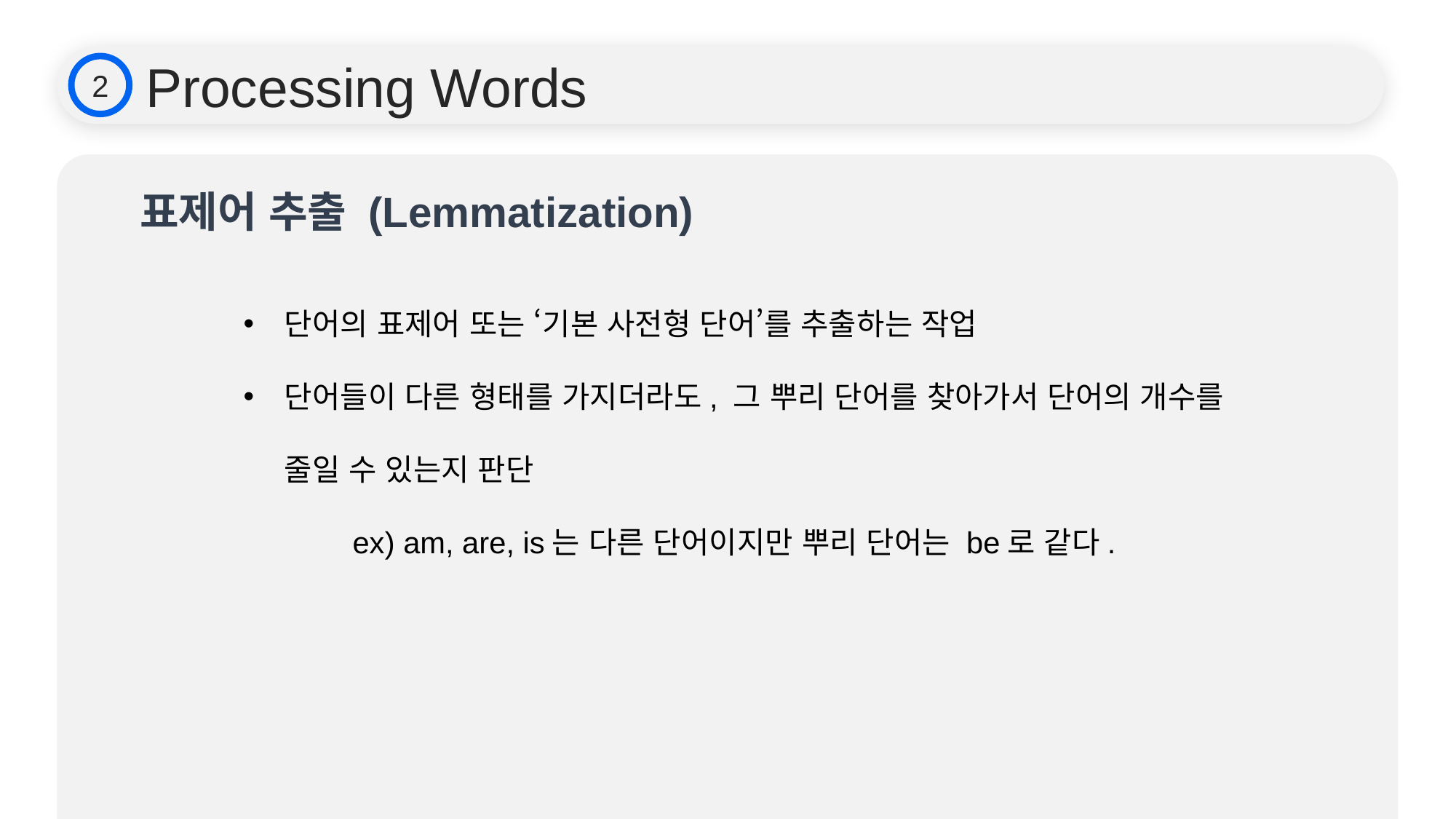

Processing Words
2

표제어 추출 (Lemmatization)
단어의 표제어 또는 ‘기본 사전형 단어’를 추출하는 작업
단어들이 다른 형태를 가지더라도, 그 뿌리 단어를 찾아가서 단어의 개수를 줄일 수 있는지 판단
	ex) am, are, is는 다른 단어이지만 뿌리 단어는 be로 같다.